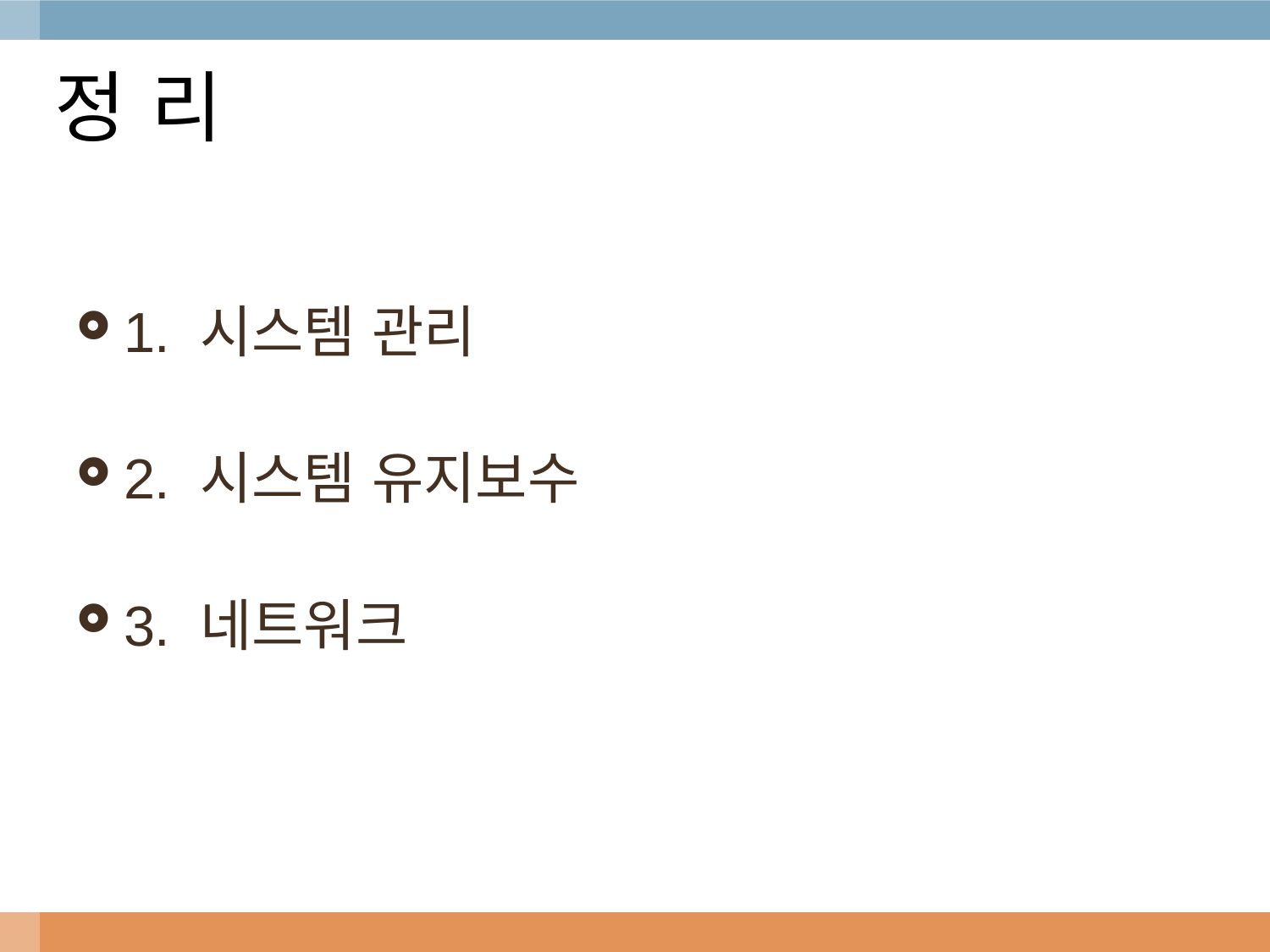

# 정 리
1. 시스템 관리
2. 시스템 유지보수
3. 네트워크